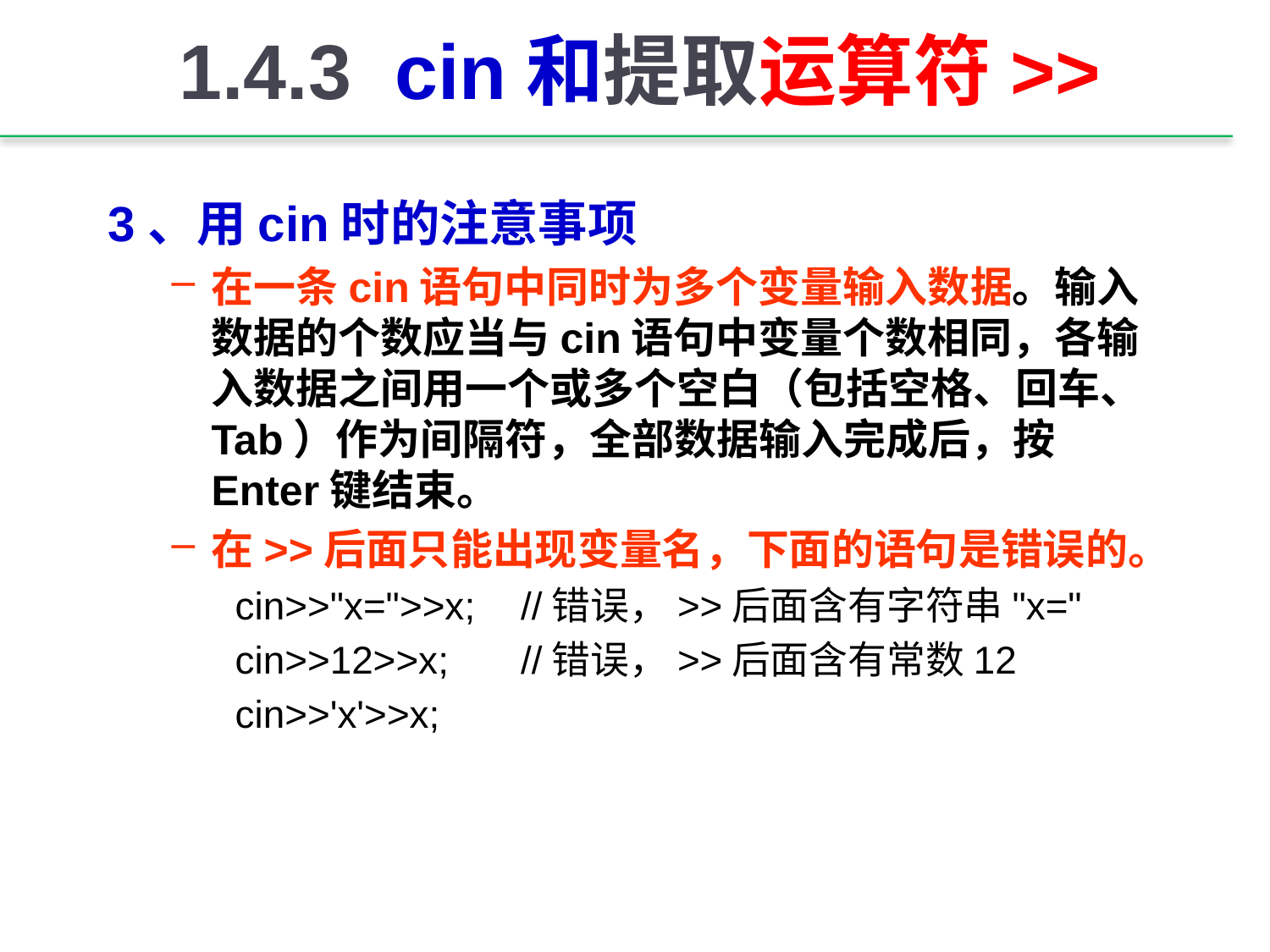

# 1.4.3  cin和提取运算符>>
3、用cin时的注意事项
在一条cin语句中同时为多个变量输入数据。输入数据的个数应当与cin语句中变量个数相同，各输入数据之间用一个或多个空白（包括空格、回车、Tab）作为间隔符，全部数据输入完成后，按Enter键结束。
在>>后面只能出现变量名，下面的语句是错误的。
cin>>"x=">>x;	//错误，>>后面含有字符串"x="
cin>>12>>x;	//错误，>>后面含有常数12
cin>>'x'>>x;